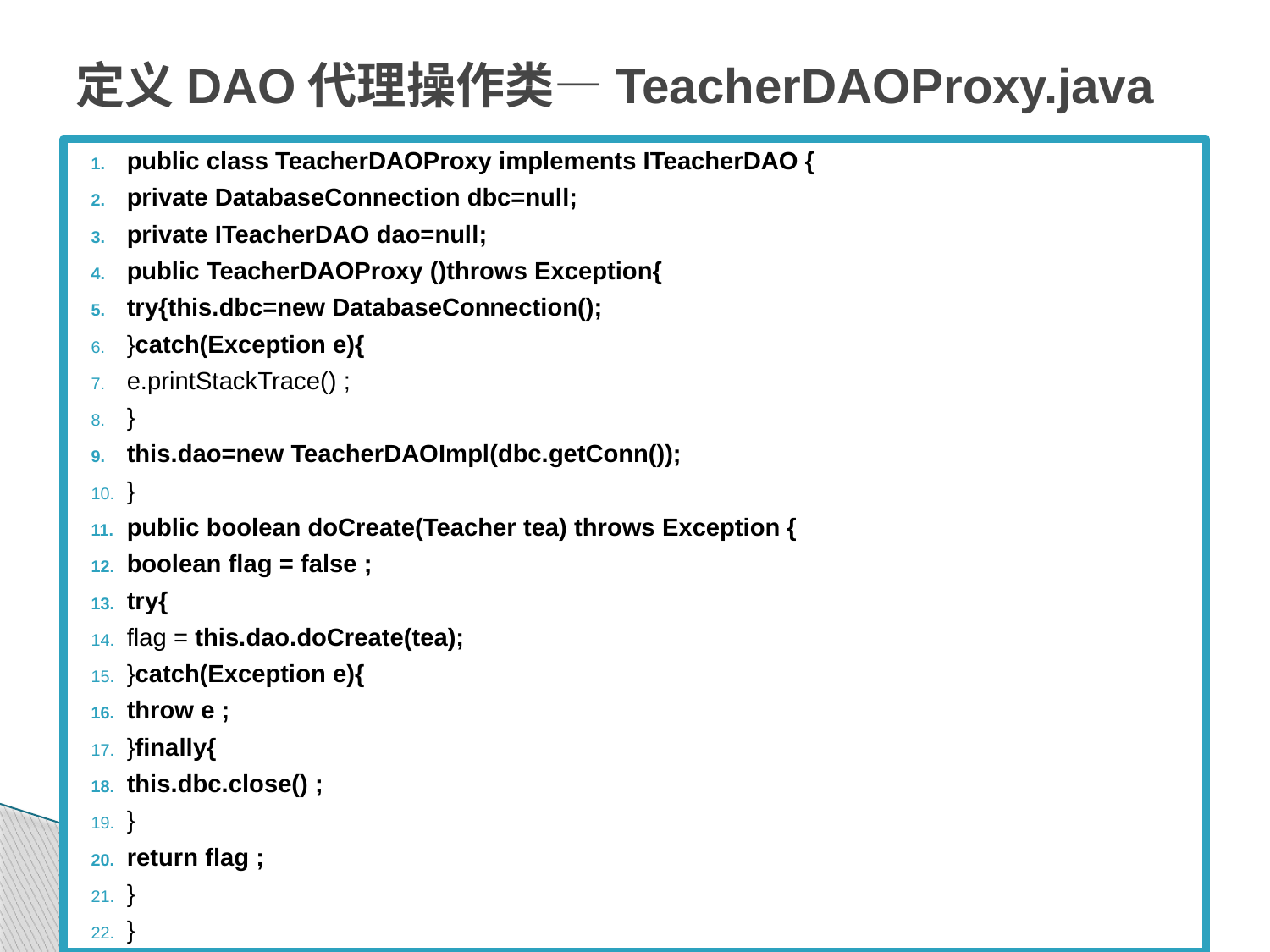

# 定义DAO代理操作类—TeacherDAOProxy.java
public class TeacherDAOProxy implements ITeacherDAO {
private DatabaseConnection dbc=null;
private ITeacherDAO dao=null;
public TeacherDAOProxy ()throws Exception{
try{this.dbc=new DatabaseConnection();
}catch(Exception e){
e.printStackTrace() ;
}
this.dao=new TeacherDAOImpl(dbc.getConn());
}
public boolean doCreate(Teacher tea) throws Exception {
boolean flag = false ;
try{
flag = this.dao.doCreate(tea);
}catch(Exception e){
throw e ;
}finally{
this.dbc.close() ;
}
return flag ;
}
}